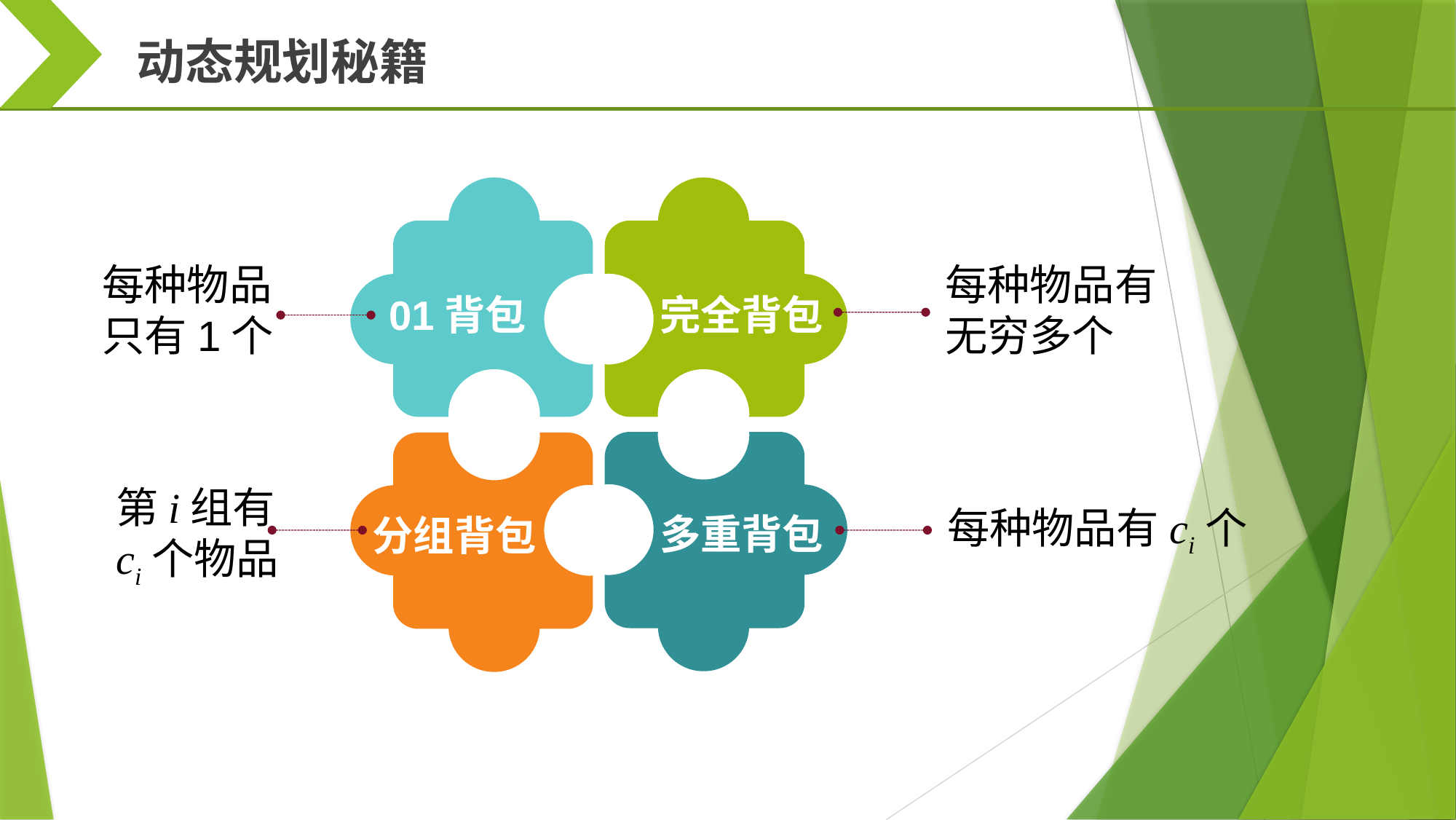

动态规划秘籍

01背包

完全背包

多重背包

分组背包
每种物品只有1个
每种物品有无穷多个
第i组有ci个物品
每种物品有ci个